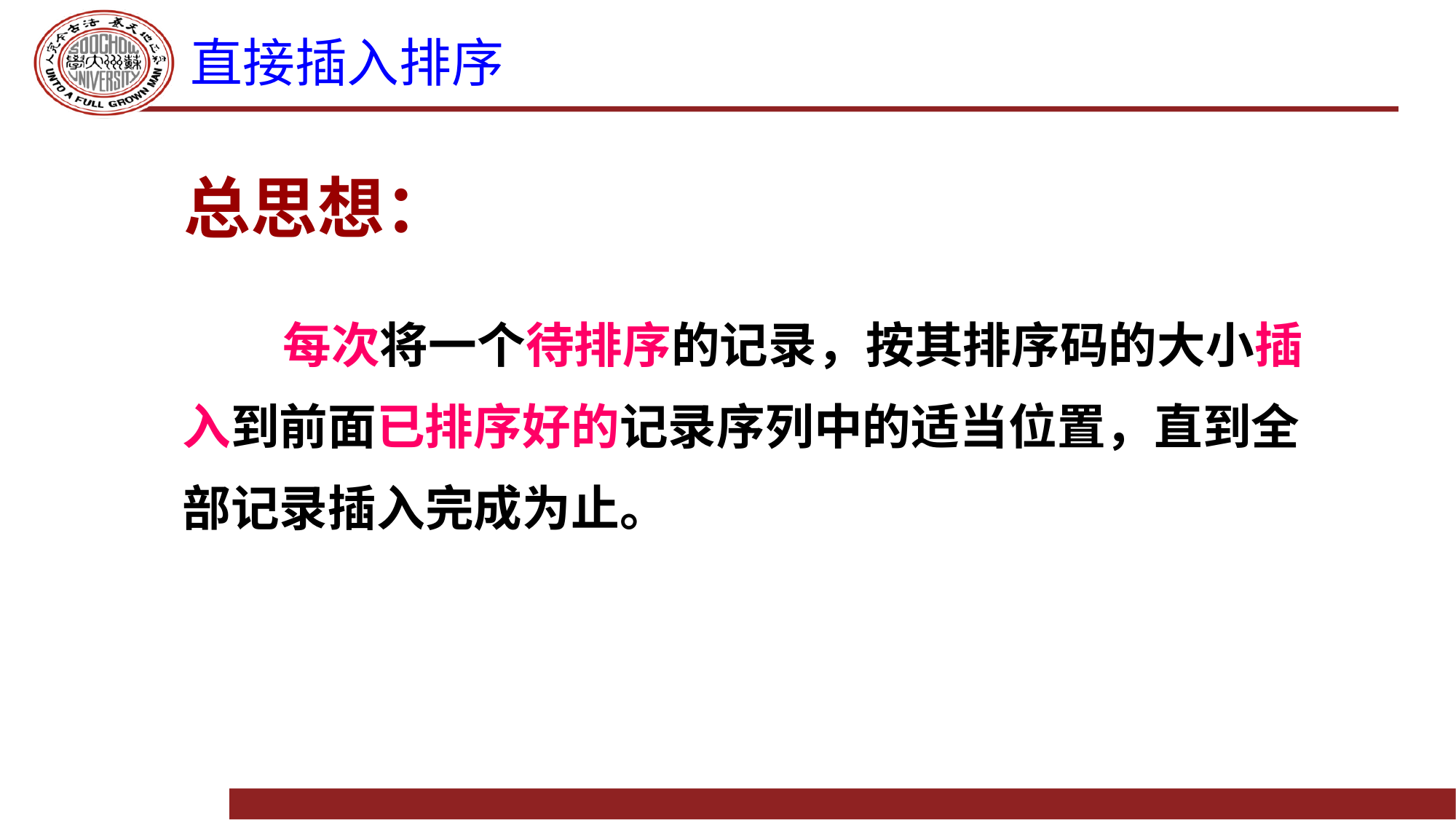

# 直接插入排序

总思想：
        每次将一个待排序的记录，按其排序码的大小插入到前面已排序好的记录序列中的适当位置，直到全部记录插入完成为止。